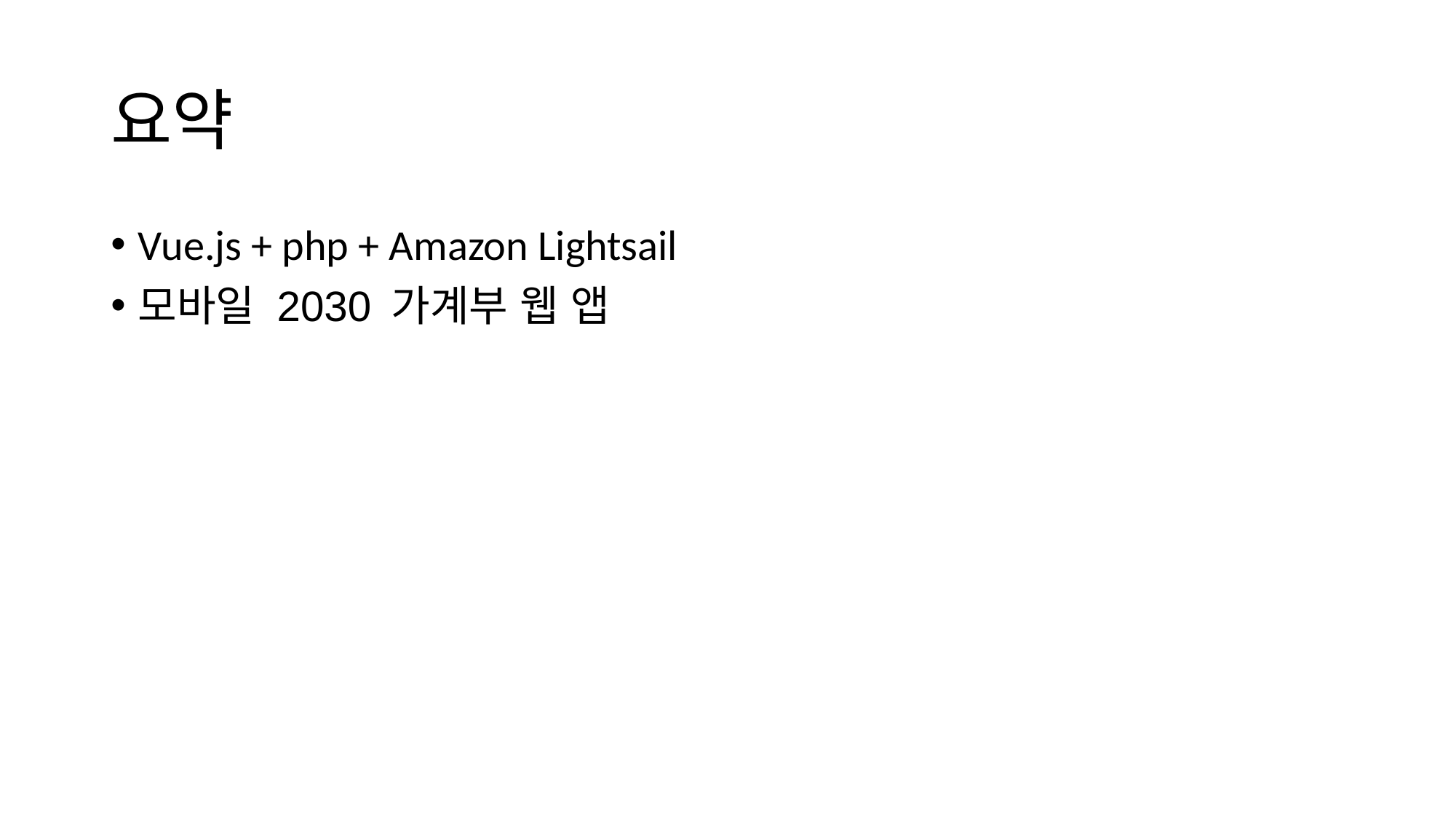

# 요약
Vue.js + php + Amazon Lightsail
모바일 2030 가계부 웹 앱